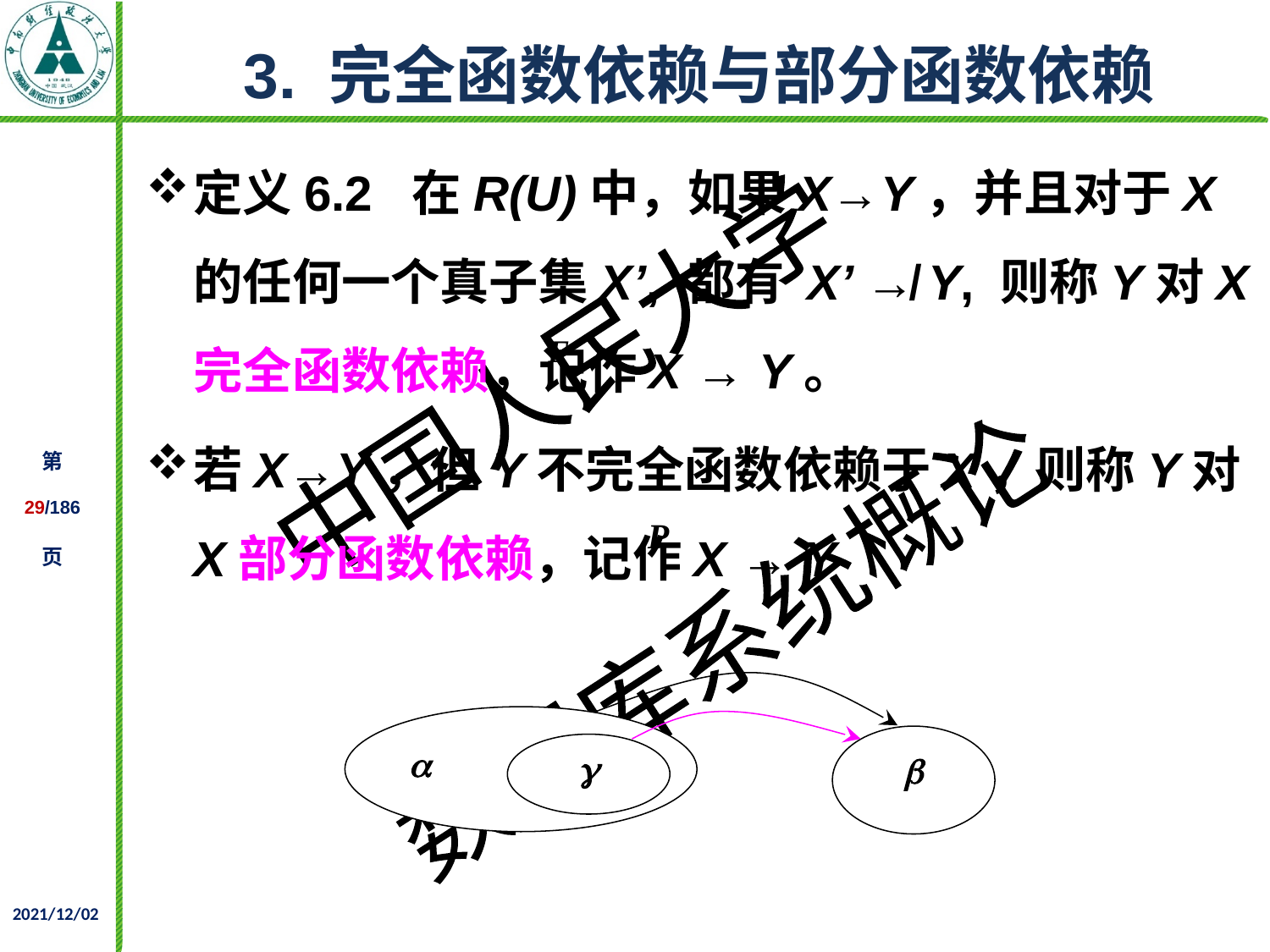

# 3. 完全函数依赖与部分函数依赖
定义6.2  在R(U)中，如果X→Y，并且对于X的任何一个真子集X’, 都有 X’ ↛ Y, 则称Y对X完全函数依赖，记作X → Y。
若X→Y，但Y不完全函数依赖于X，则称Y对X部分函数依赖，记作X → Y
F
P

α

β
γ

2021/12/02